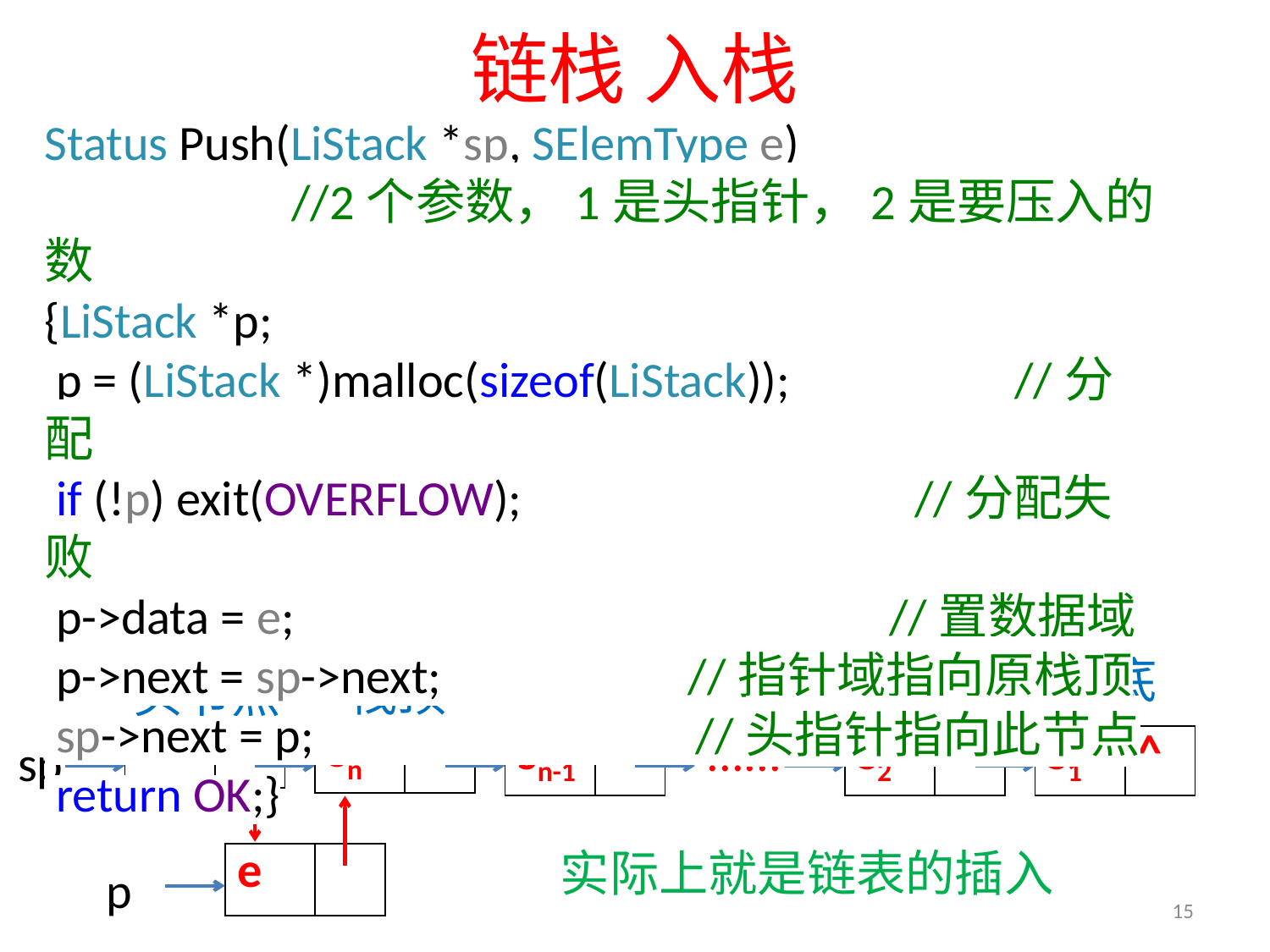

# 链栈 入栈
Status Push(LiStack *sp, SElemType e)
                      //2个参数，1是头指针，2是要压入的数
{LiStack *p;
 p = (LiStack *)malloc(sizeof(LiStack));                    //分配
 if (!p) exit(OVERFLOW);                                   //分配失败
 p->data = e;                                                     //置数据域
 p->next = sp->next;                      //指针域指向原栈顶
 sp->next = p;                                  //头指针指向此节点
 return OK;}
栈底
栈顶
头节点
......
| sn |  |
| --- | --- |
sp
| ^ |  |
| --- | --- |
| sn-1 |  |
| --- | --- |
| s2 |  |
| --- | --- |
| s1 | ^ |
| --- | --- |
实际上就是链表的插入
| e |  |
| --- | --- |
p
15